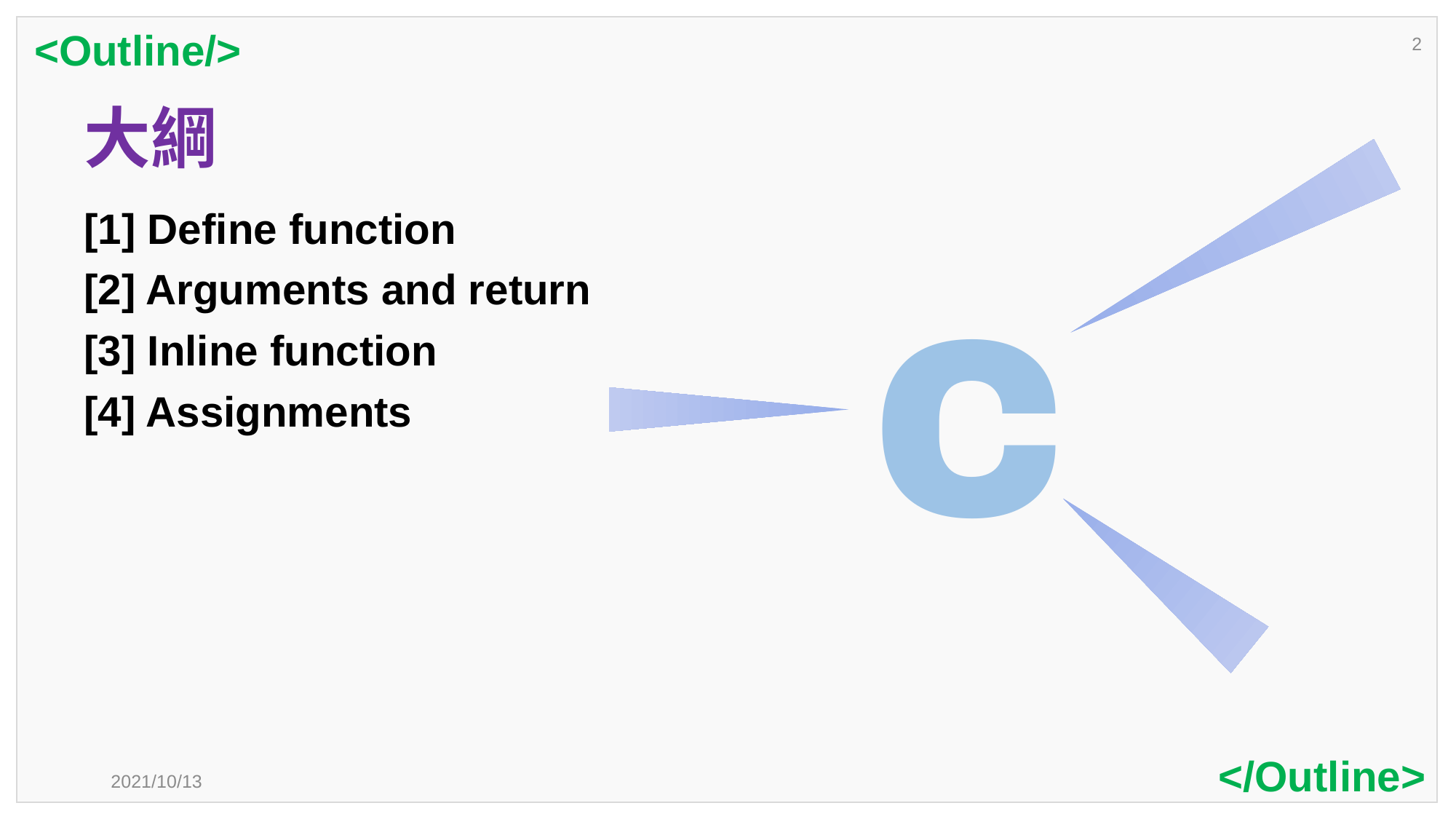

<Outline/>
2

# 大綱
[1] Define function
[2] Arguments and return
[3] Inline function
[4] Assignments
C

</Outline>
2021/10/13